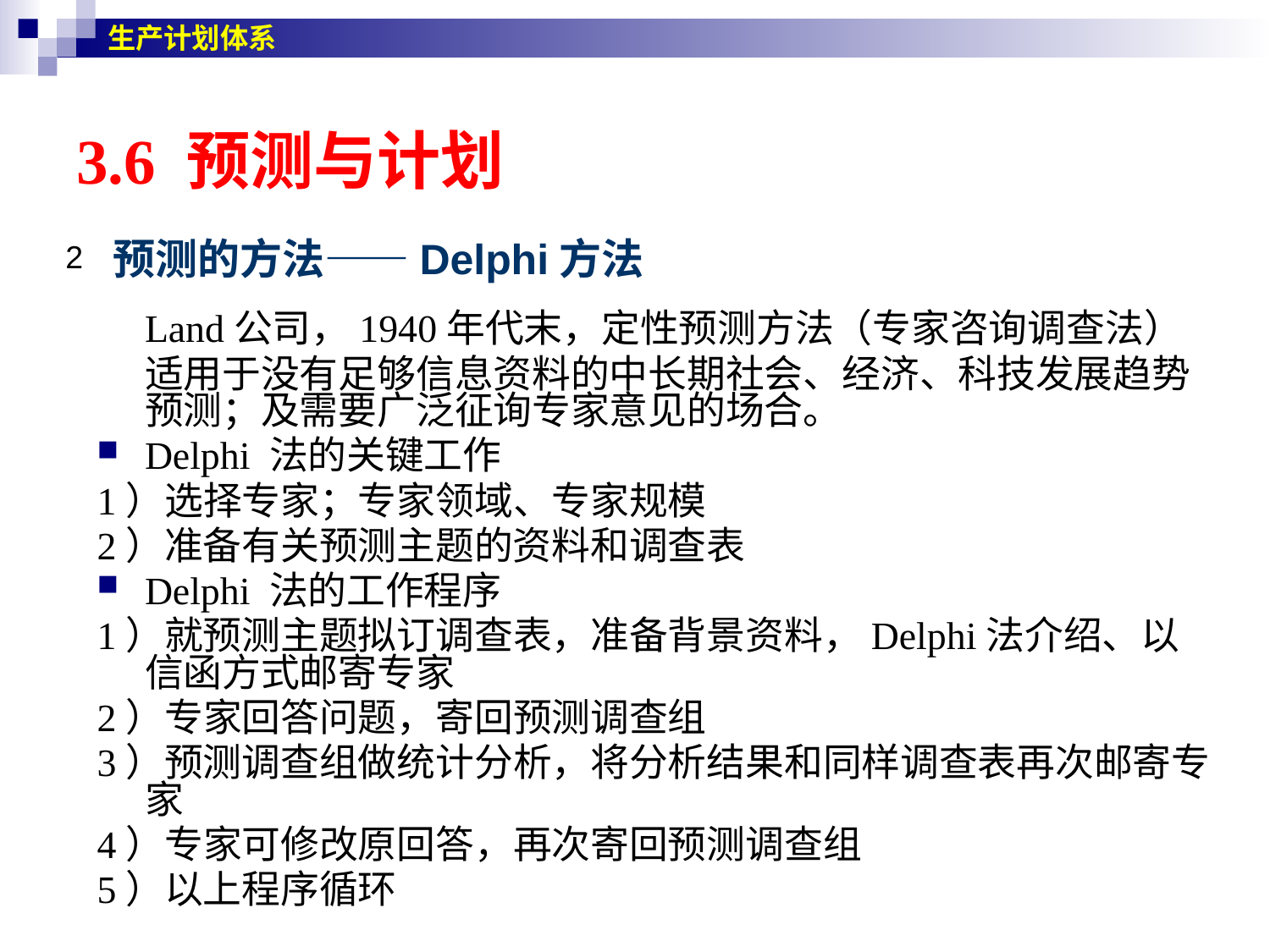

生产计划体系
# 3.6 预测与计划
预测的方法——Delphi方法

	Land公司，1940年代末，定性预测方法（专家咨询调查法）
	适用于没有足够信息资料的中长期社会、经济、科技发展趋势预测；及需要广泛征询专家意见的场合。
Delphi 法的关键工作
1）选择专家；专家领域、专家规模
2）准备有关预测主题的资料和调查表
Delphi 法的工作程序
1）就预测主题拟订调查表，准备背景资料，Delphi法介绍、以信函方式邮寄专家
2）专家回答问题，寄回预测调查组
3）预测调查组做统计分析，将分析结果和同样调查表再次邮寄专家
4）专家可修改原回答，再次寄回预测调查组
5）以上程序循环